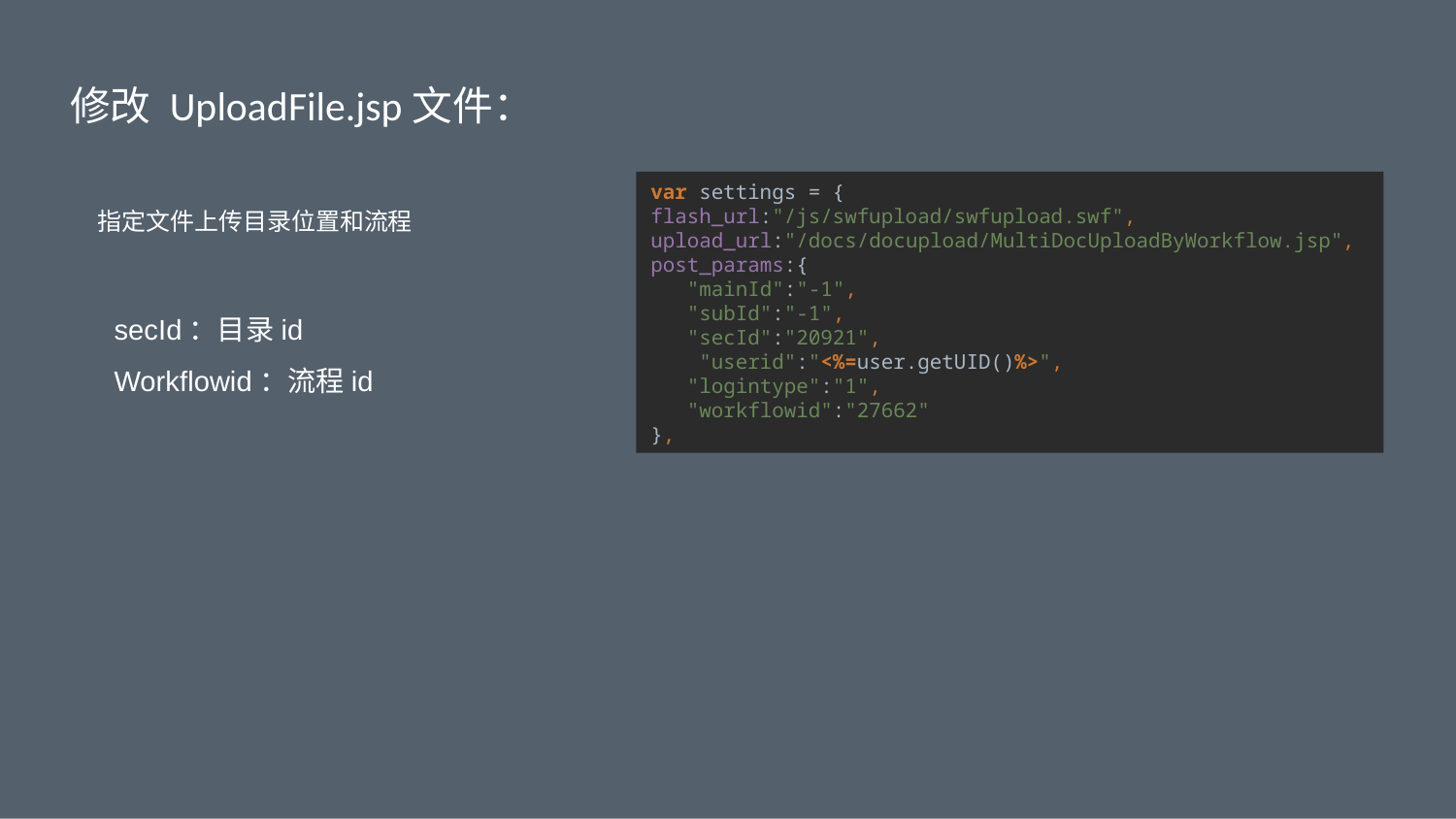

修改 UploadFile.jsp文件：
var settings = {
flash_url:"/js/swfupload/swfupload.swf",
upload_url:"/docs/docupload/MultiDocUploadByWorkflow.jsp",
post_params:{
   "mainId":"-1",
   "subId":"-1",
   "secId":"20921",
    "userid":"<%=user.getUID()%>",
   "logintype":"1",
   "workflowid":"27662"
},
指定文件上传目录位置和流程
secId：目录id
Workflowid：流程id